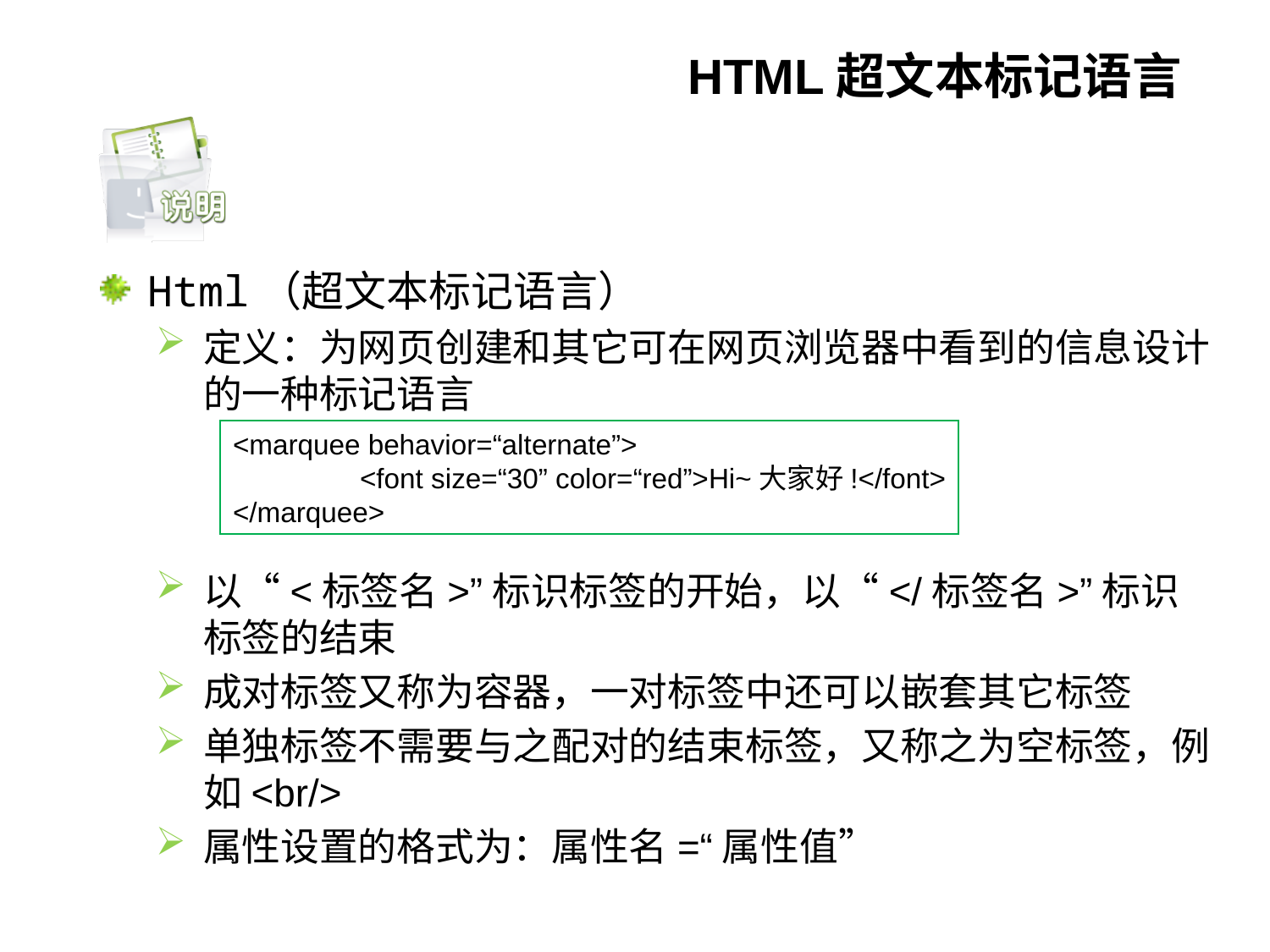

# HTML超文本标记语言
Html（超文本标记语言）
定义：为网页创建和其它可在网页浏览器中看到的信息设计的一种标记语言

以“<标签名>”标识标签的开始，以“</标签名>”标识标签的结束
成对标签又称为容器，一对标签中还可以嵌套其它标签
单独标签不需要与之配对的结束标签，又称之为空标签，例如<br/>
属性设置的格式为：属性名=“属性值”
<marquee behavior=“alternate”>
	<font size=“30” color=“red”>Hi~大家好!</font>
</marquee>